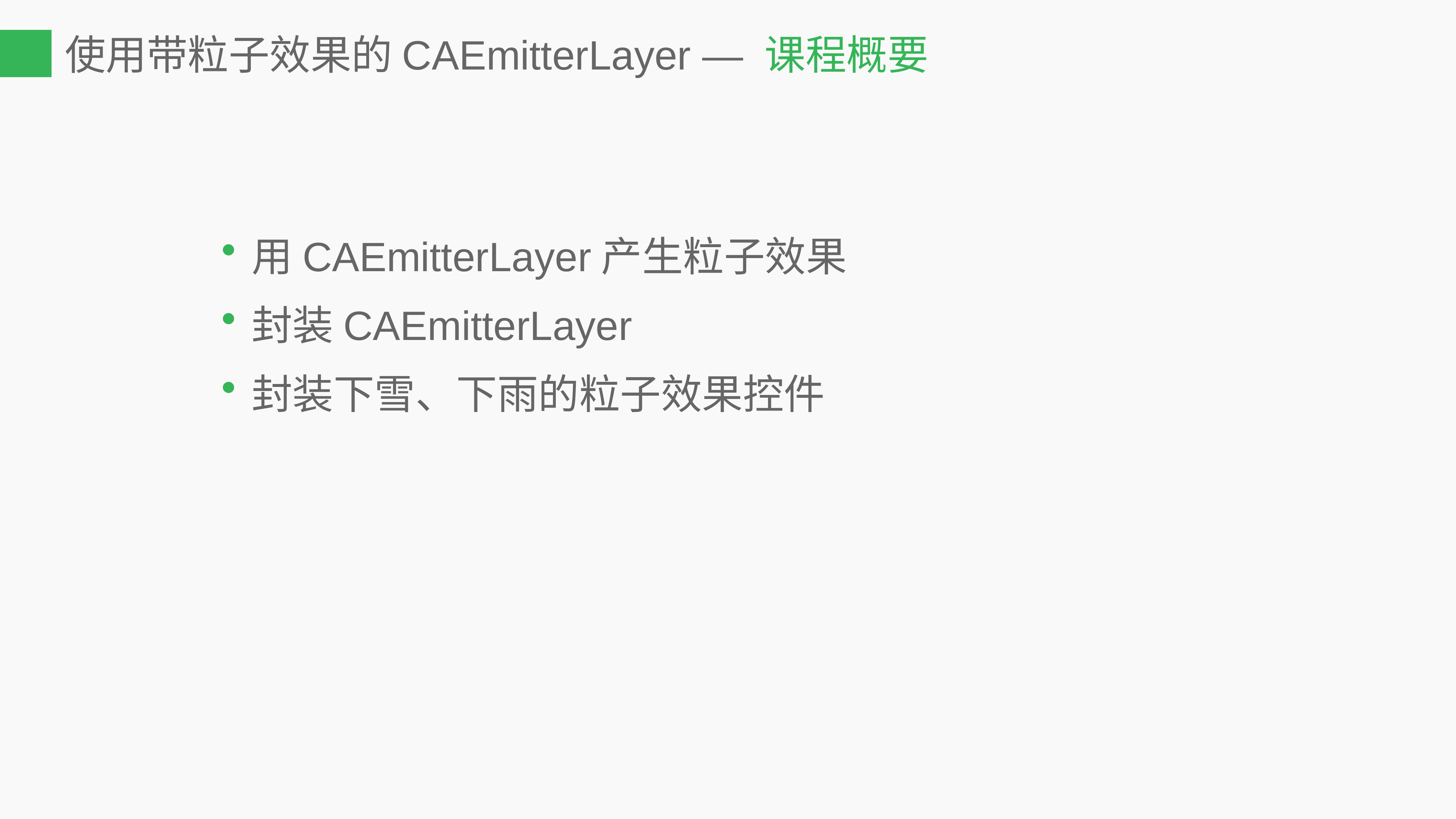

使用带粒子效果的CAEmitterLayer — 课程概要

用CAEmitterLayer产生粒子效果
封装CAEmitterLayer
封装下雪、下雨的粒子效果控件